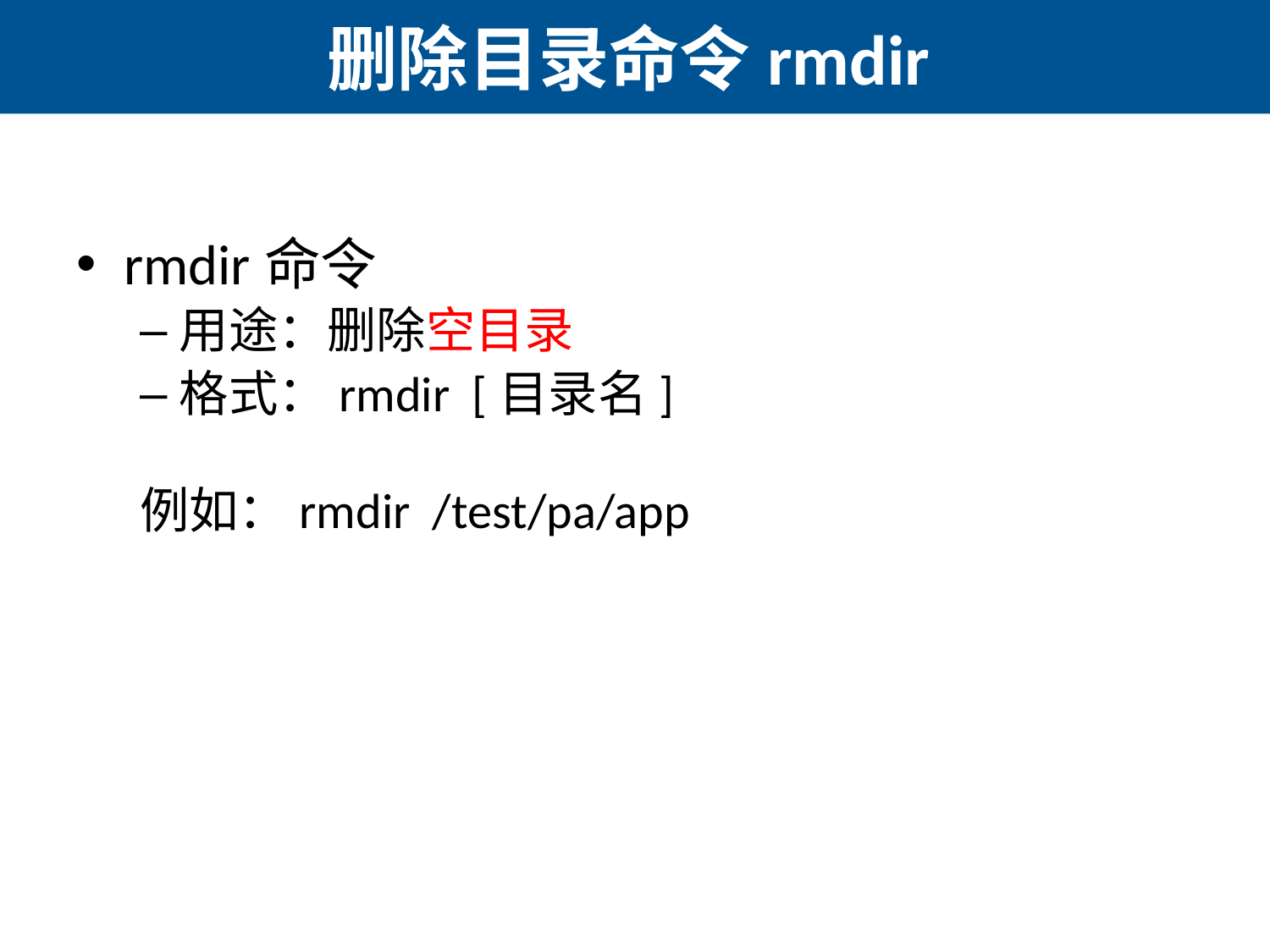

# 删除目录命令rmdir
rmdir命令
用途：删除空目录
格式：rmdir  [目录名]
例如：rmdir  /test/pa/app